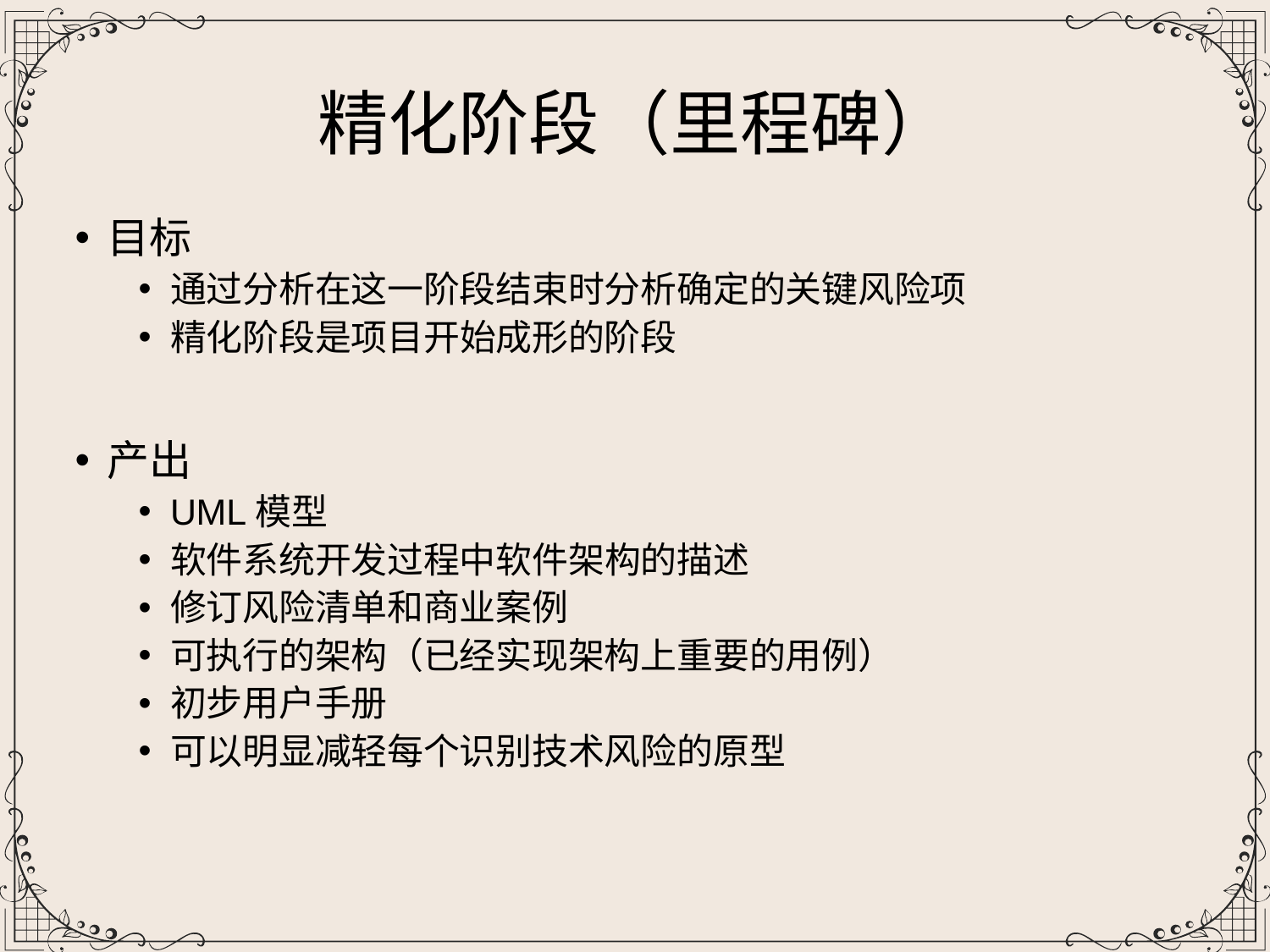

精化阶段（里程碑）
目标
通过分析在这一阶段结束时分析确定的关键风险项
精化阶段是项目开始成形的阶段

产出
UML模型
软件系统开发过程中软件架构的描述
修订风险清单和商业案例
可执行的架构（已经实现架构上重要的用例）
初步用户手册
可以明显减轻每个识别技术风险的原型